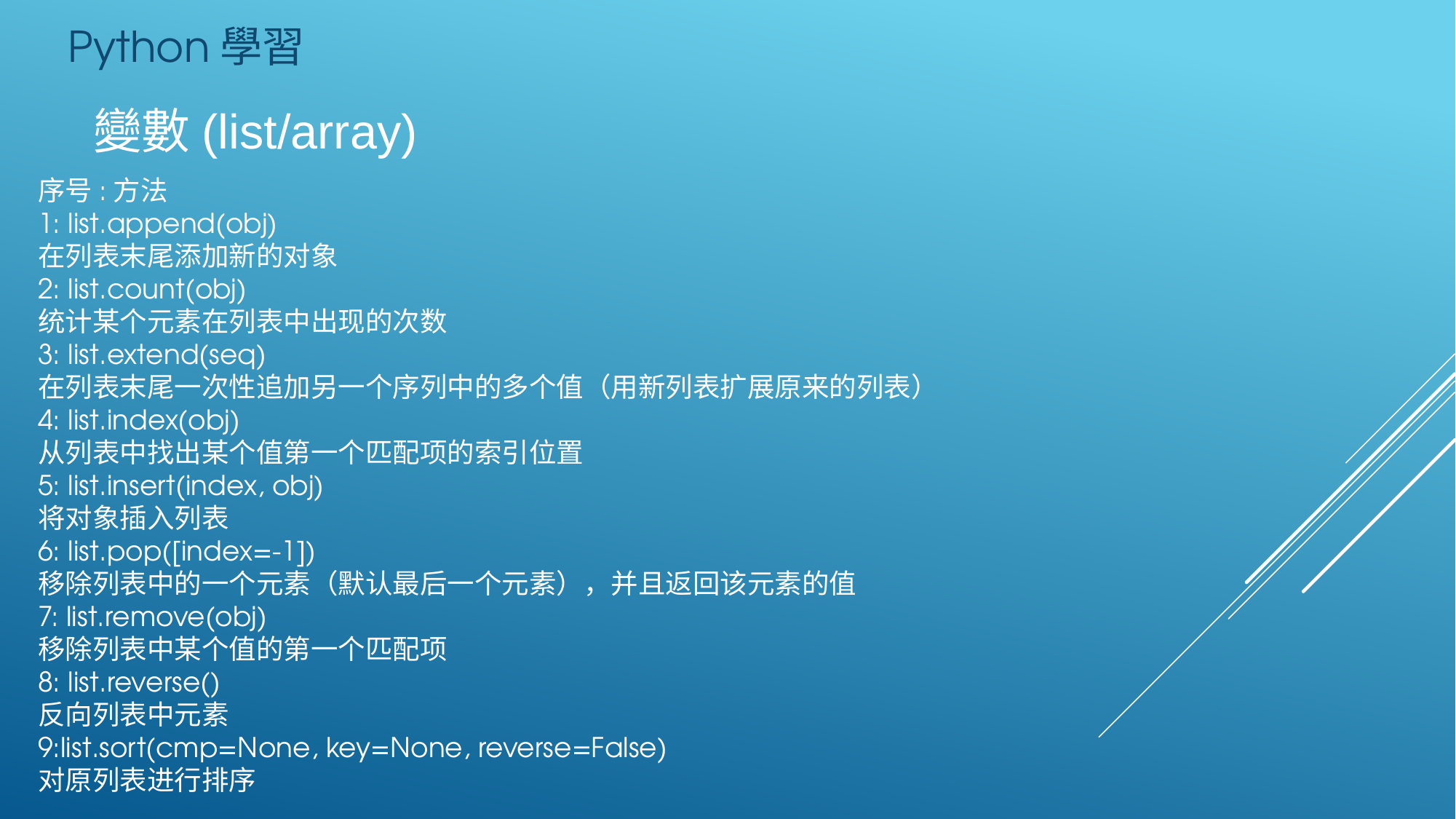

Python學習
變數(list/array)
序号:方法
1: list.append(obj)
在列表末尾添加新的对象
2: list.count(obj)
统计某个元素在列表中出现的次数
3: list.extend(seq)
在列表末尾一次性追加另一个序列中的多个值（用新列表扩展原来的列表）
4: list.index(obj)
从列表中找出某个值第一个匹配项的索引位置
5: list.insert(index, obj)
将对象插入列表
6: list.pop([index=-1])
移除列表中的一个元素（默认最后一个元素），并且返回该元素的值
7: list.remove(obj)
移除列表中某个值的第一个匹配项
8: list.reverse()
反向列表中元素
9:list.sort(cmp=None, key=None, reverse=False)
对原列表进行排序